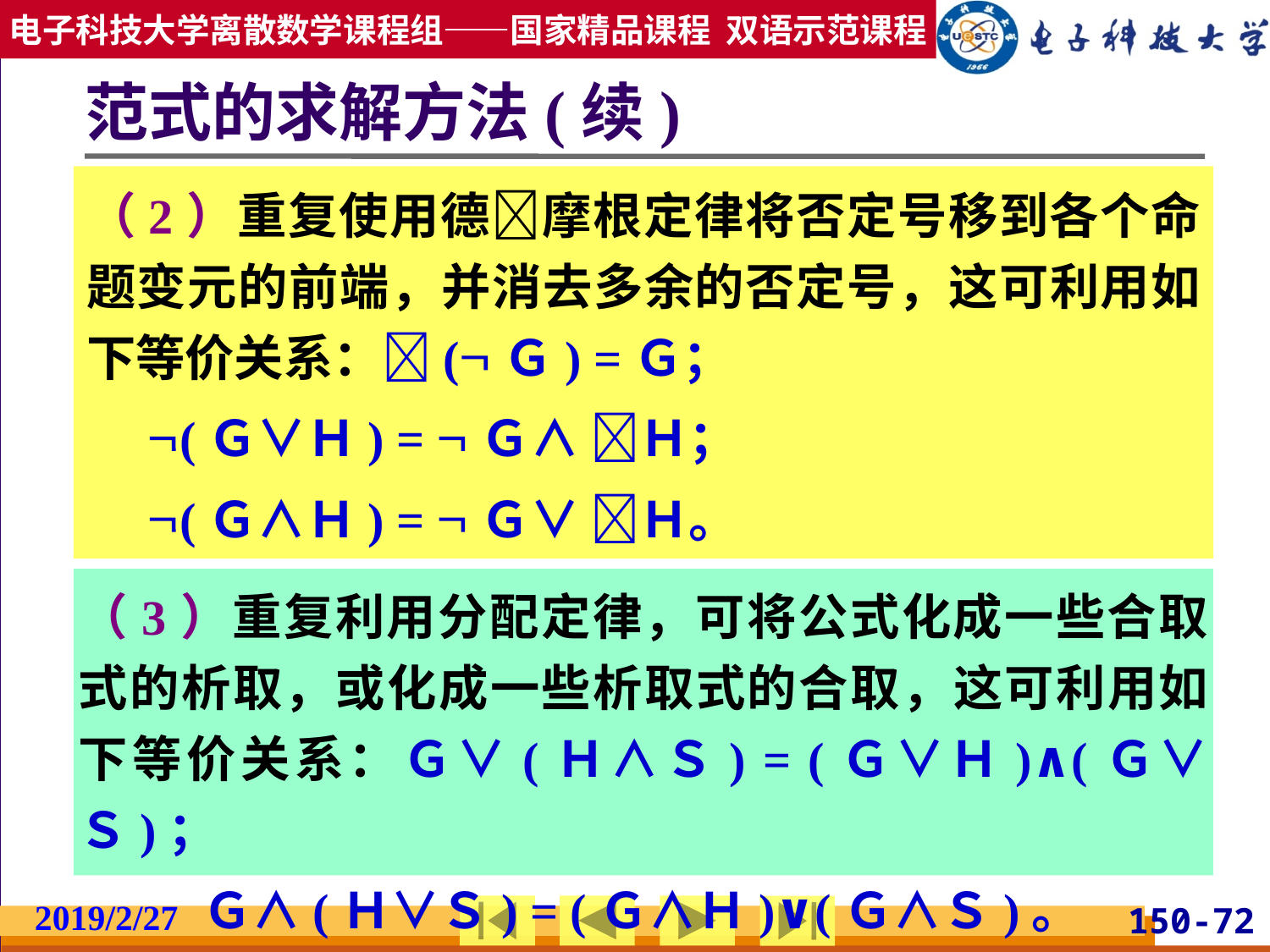

# 范式的求解方法(续)
（2）重复使用德•摩根定律将否定号移到各个命题变元的前端，并消去多余的否定号，这可利用如下等价关系：¬(¬Ｇ) =Ｇ；
     ¬(Ｇ∨Ｈ) = ¬Ｇ∧ ¬Ｈ；
     ¬(Ｇ∧Ｈ) = ¬Ｇ∨ ¬Ｈ。
（3）重复利用分配定律，可将公式化成一些合取式的析取，或化成一些析取式的合取，这可利用如下等价关系：Ｇ∨(Ｈ∧Ｓ) = (Ｇ∨Ｈ)∧(Ｇ∨Ｓ)；
          Ｇ∧(Ｈ∨Ｓ) = (Ｇ∧Ｈ)∨(Ｇ∧Ｓ)。
2019/2/27